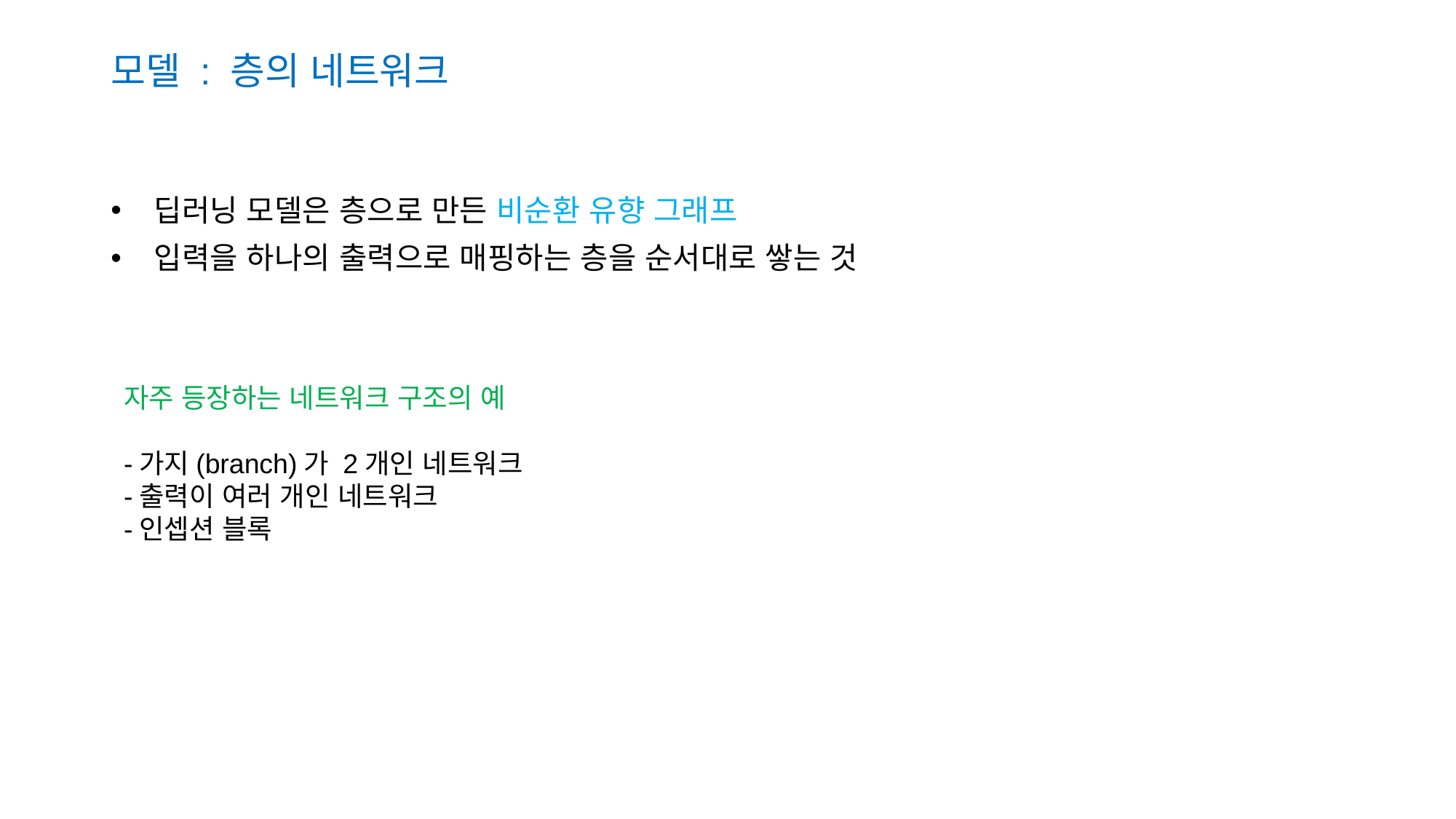

# 모델 : 층의 네트워크
 딥러닝 모델은 층으로 만든 비순환 유향 그래프
 입력을 하나의 출력으로 매핑하는 층을 순서대로 쌓는 것

자주 등장하는 네트워크 구조의 예

-가지(branch)가 2개인 네트워크
-출력이 여러 개인 네트워크
-인셉션 블록